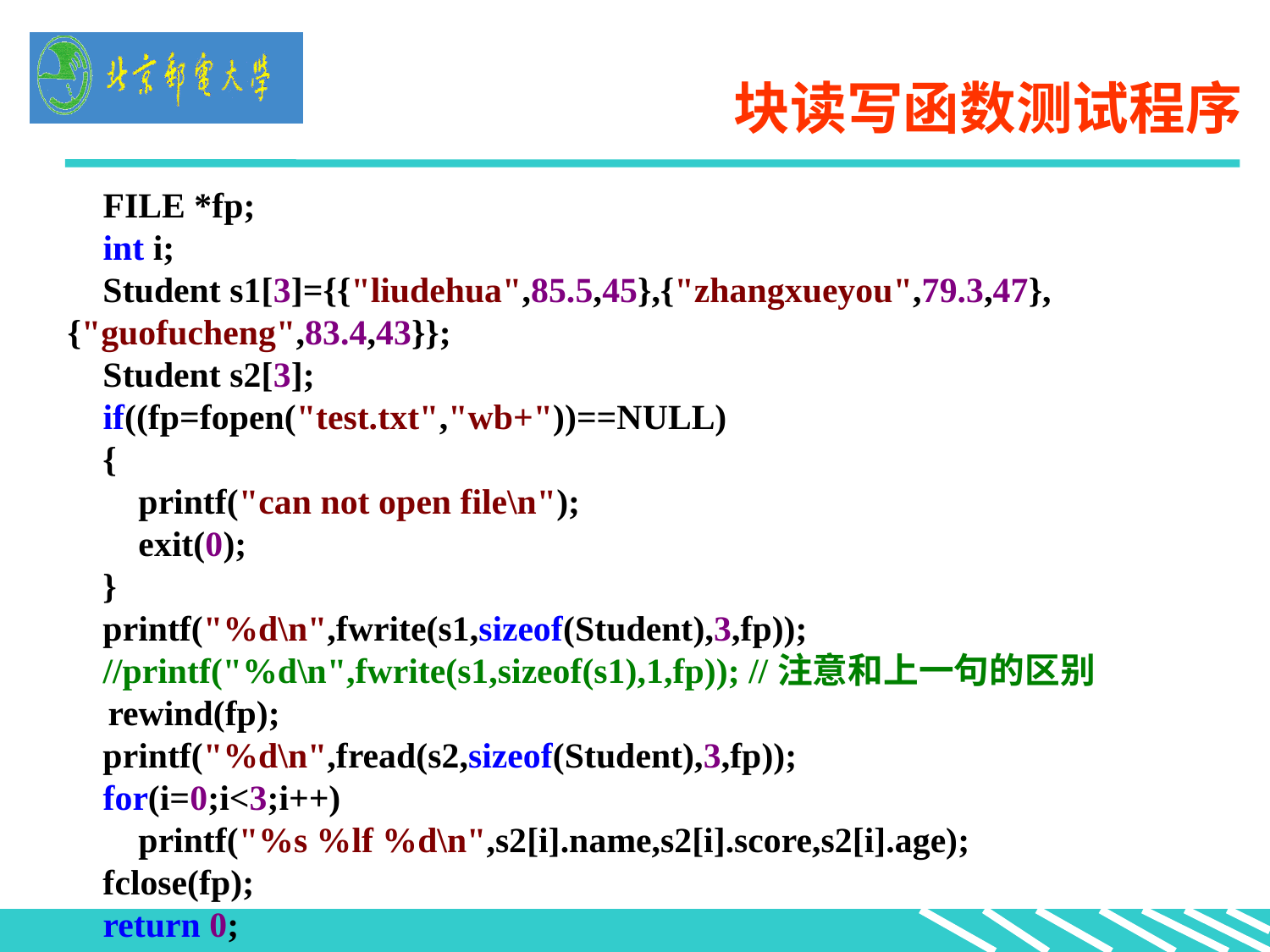

# 块读写函数测试程序
    FILE *fp;
    int i;
    Student s1[3]={{"liudehua",85.5,45},{"zhangxueyou",79.3,47},{"guofucheng",83.4,43}};
    Student s2[3];
    if((fp=fopen("test.txt","wb+"))==NULL)
    {
        printf("can not open file\n");
        exit(0);
    }
    printf("%d\n",fwrite(s1,sizeof(Student),3,fp));
    //printf("%d\n",fwrite(s1,sizeof(s1),1,fp)); //注意和上一句的区别
    rewind(fp);
    printf("%d\n",fread(s2,sizeof(Student),3,fp));
    for(i=0;i<3;i++)
        printf("%s %lf %d\n",s2[i].name,s2[i].score,s2[i].age);
    fclose(fp);
    return 0;
}
27